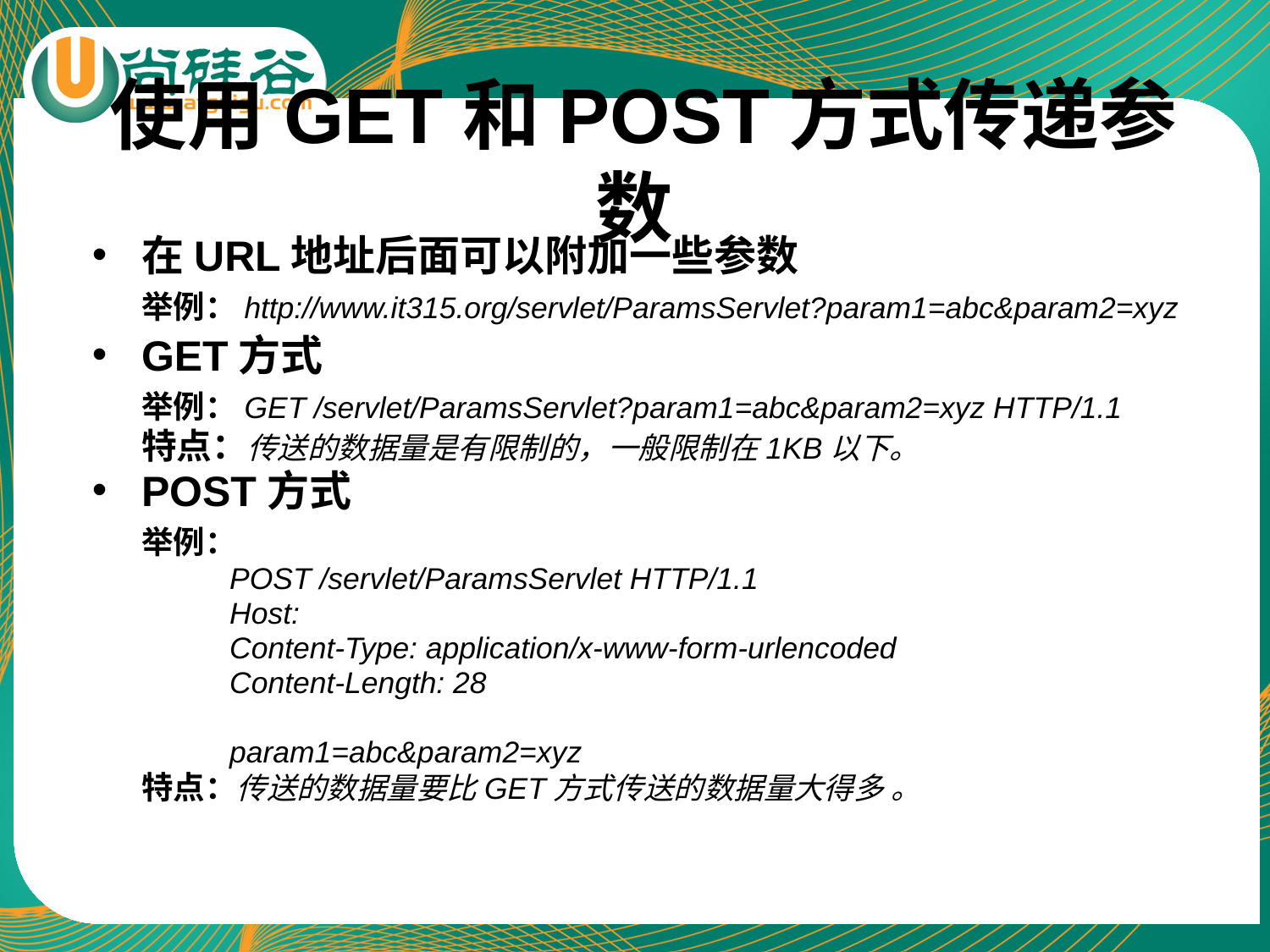

# 使用GET和POST方式传递参数
在URL地址后面可以附加一些参数
	举例：http://www.it315.org/servlet/ParamsServlet?param1=abc&param2=xyz
GET方式
	举例：GET /servlet/ParamsServlet?param1=abc&param2=xyz HTTP/1.1
	特点：传送的数据量是有限制的，一般限制在1KB以下。
POST方式
	举例：
	POST /servlet/ParamsServlet HTTP/1.1
	Host:
	Content-Type: application/x-www-form-urlencoded
	Content-Length: 28

	param1=abc&param2=xyz
	特点：传送的数据量要比GET方式传送的数据量大得多 。